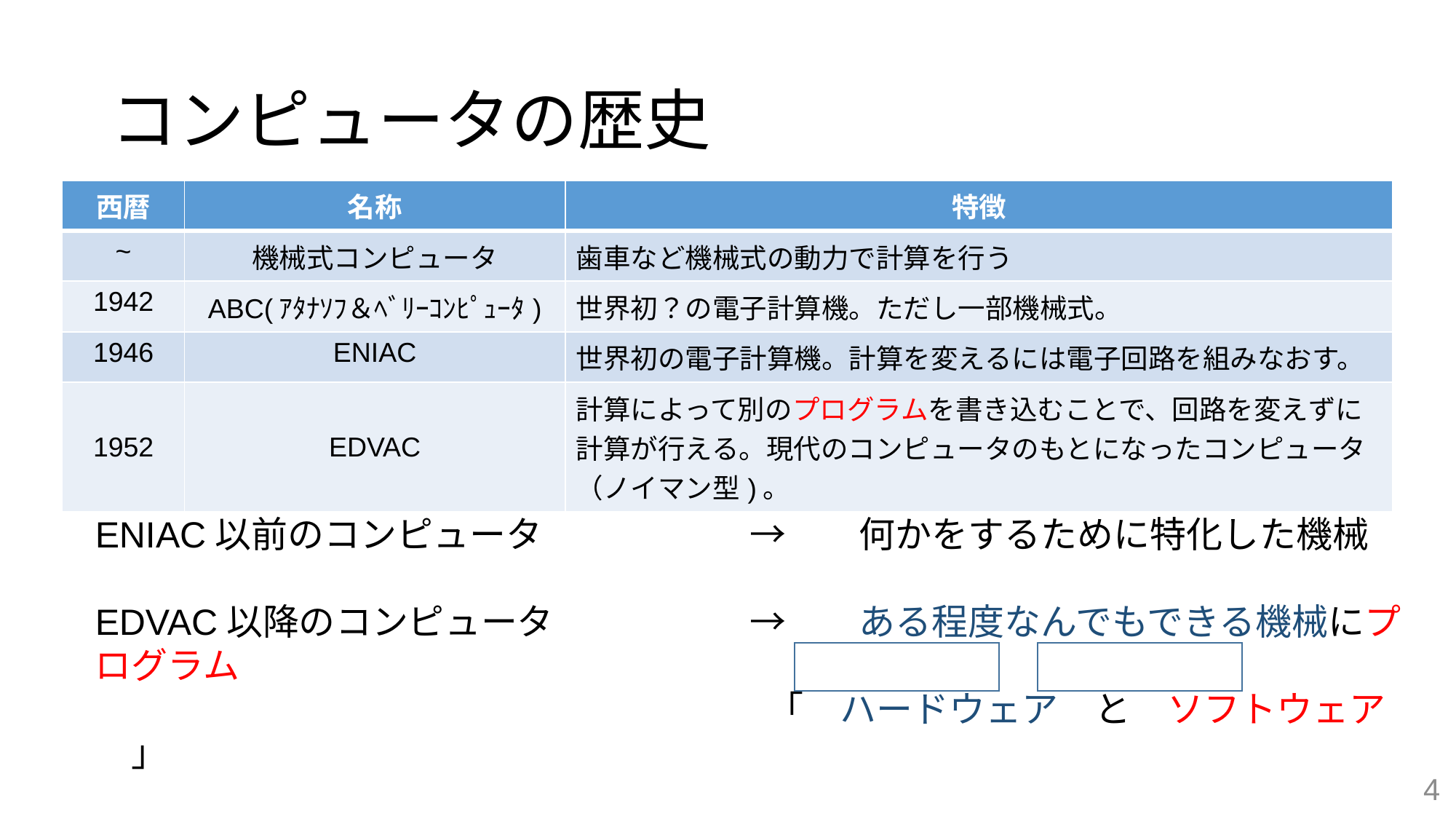

# コンピュータの歴史
| 西暦 | 名称 | 特徴 |
| --- | --- | --- |
| ~ | 機械式コンピュータ | 歯車など機械式の動力で計算を行う |
| 1942 | ABC(ｱﾀﾅｿﾌ＆ﾍﾞﾘｰｺﾝﾋﾟｭｰﾀ) | 世界初？の電子計算機。ただし一部機械式。 |
| 1946 | ENIAC | 世界初の電子計算機。計算を変えるには電子回路を組みなおす。 |
| 1952 | EDVAC | 計算によって別のプログラムを書き込むことで、回路を変えずに計算が行える。現代のコンピュータのもとになったコンピュータ（ノイマン型)。 |
ENIAC以前のコンピュータ		→	何かをするために特化した機械

EDVAC以降のコンピュータ		→	ある程度なんでもできる機械にプログラム
						 「　ハードウェア　と　ソフトウェア　」

4